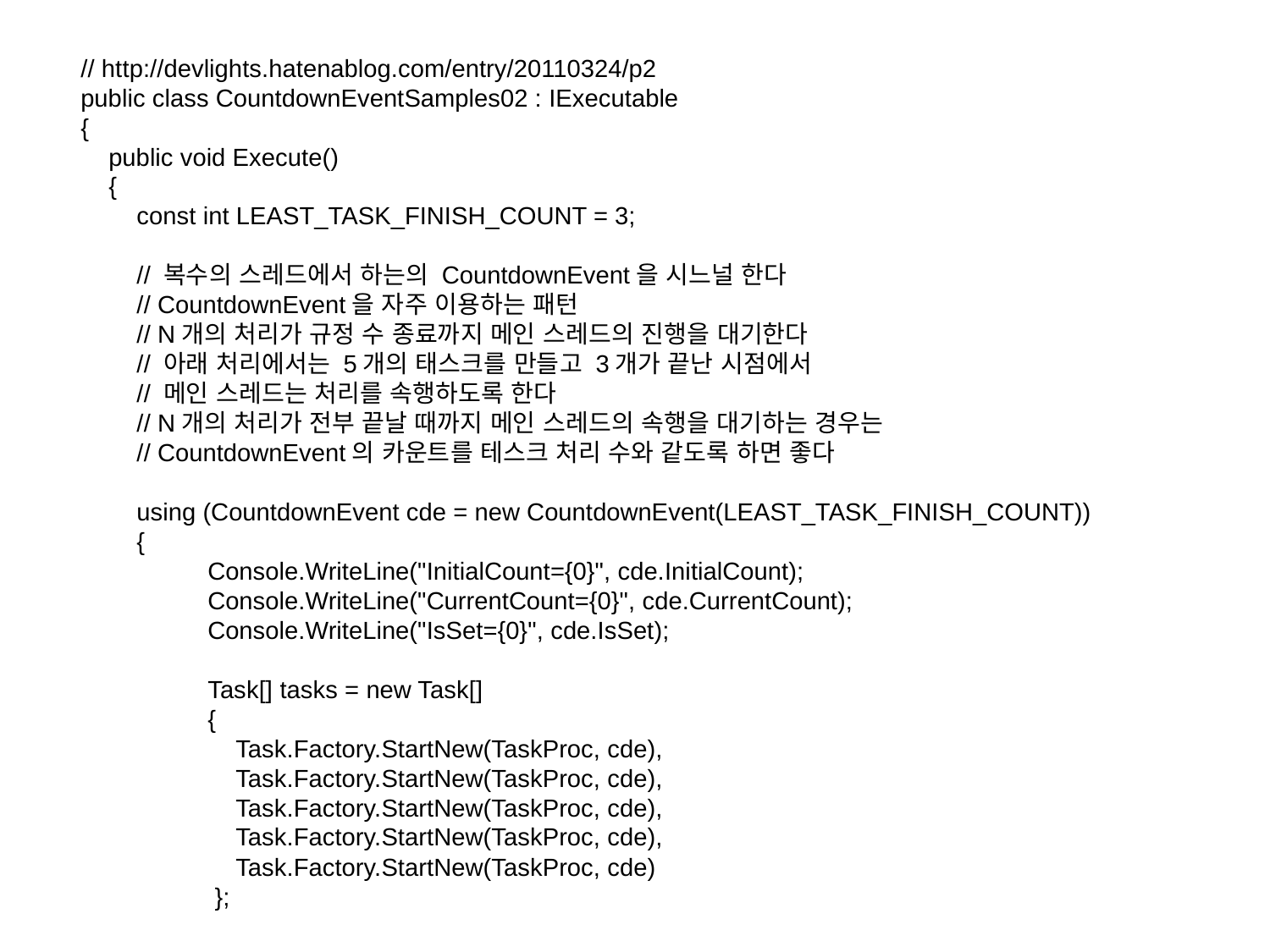

// http://devlights.hatenablog.com/entry/20110324/p2
public class CountdownEventSamples02 : IExecutable
{
    public void Execute()
    {
        const int LEAST_TASK_FINISH_COUNT = 3;

        // 복수의 스레드에서 하는의 CountdownEvent을 시느널 한다
        // CountdownEvent을 자주 이용하는 패턴
        // N개의 처리가 규정 수 종료까지 메인 스레드의 진행을 대기한다
        // 아래 처리에서는 5개의 태스크를 만들고 3개가 끝난 시점에서
        // 메인 스레드는 처리를 속행하도록 한다
        // N개의 처리가 전부 끝날 때까지 메인 스레드의 속행을 대기하는 경우는
        // CountdownEvent의 카운트를 테스크 처리 수와 같도록 하면 좋다

        using (CountdownEvent cde = new CountdownEvent(LEAST_TASK_FINISH_COUNT))
        {
	Console.WriteLine("InitialCount={0}", cde.InitialCount);
	Console.WriteLine("CurrentCount={0}", cde.CurrentCount);
	Console.WriteLine("IsSet={0}", cde.IsSet);

	Task[] tasks = new Task[]
	{
	    Task.Factory.StartNew(TaskProc, cde),
	    Task.Factory.StartNew(TaskProc, cde),
	    Task.Factory.StartNew(TaskProc, cde),
	    Task.Factory.StartNew(TaskProc, cde),
	    Task.Factory.StartNew(TaskProc, cde)
	 };